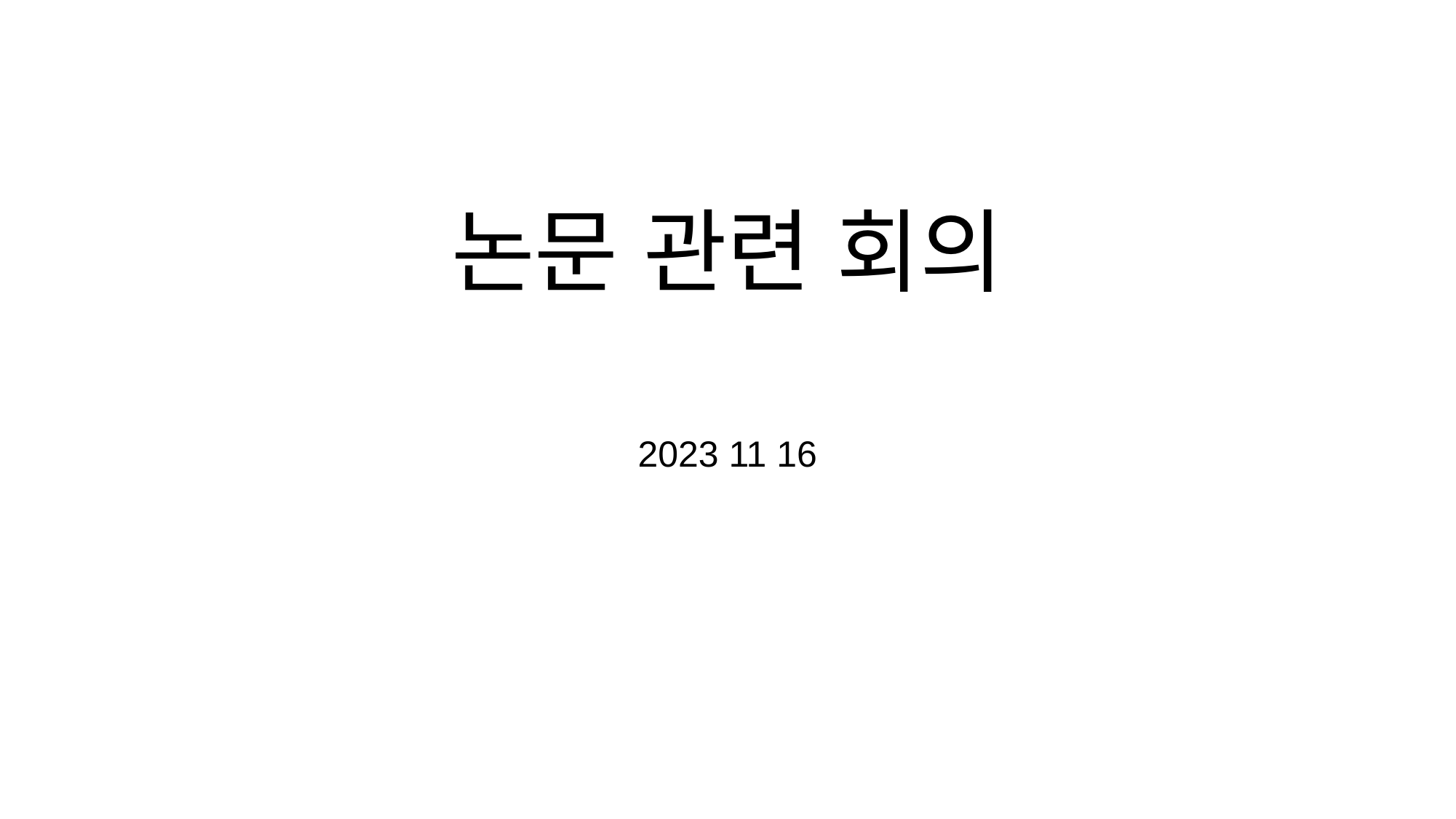

# 논문 관련 회의
2023 11 16